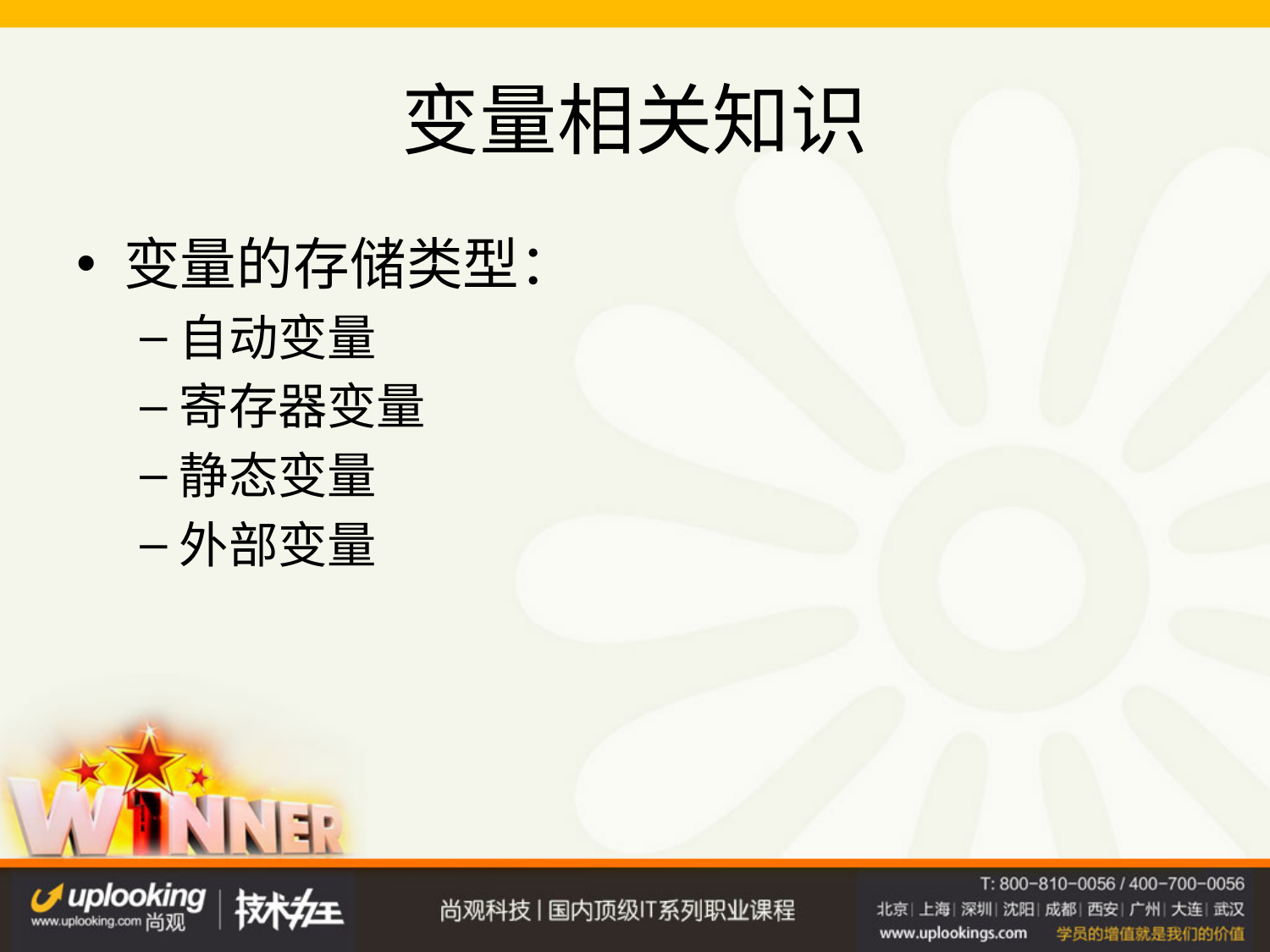

# 变量相关知识
变量的存储类型：
自动变量
寄存器变量
静态变量
外部变量